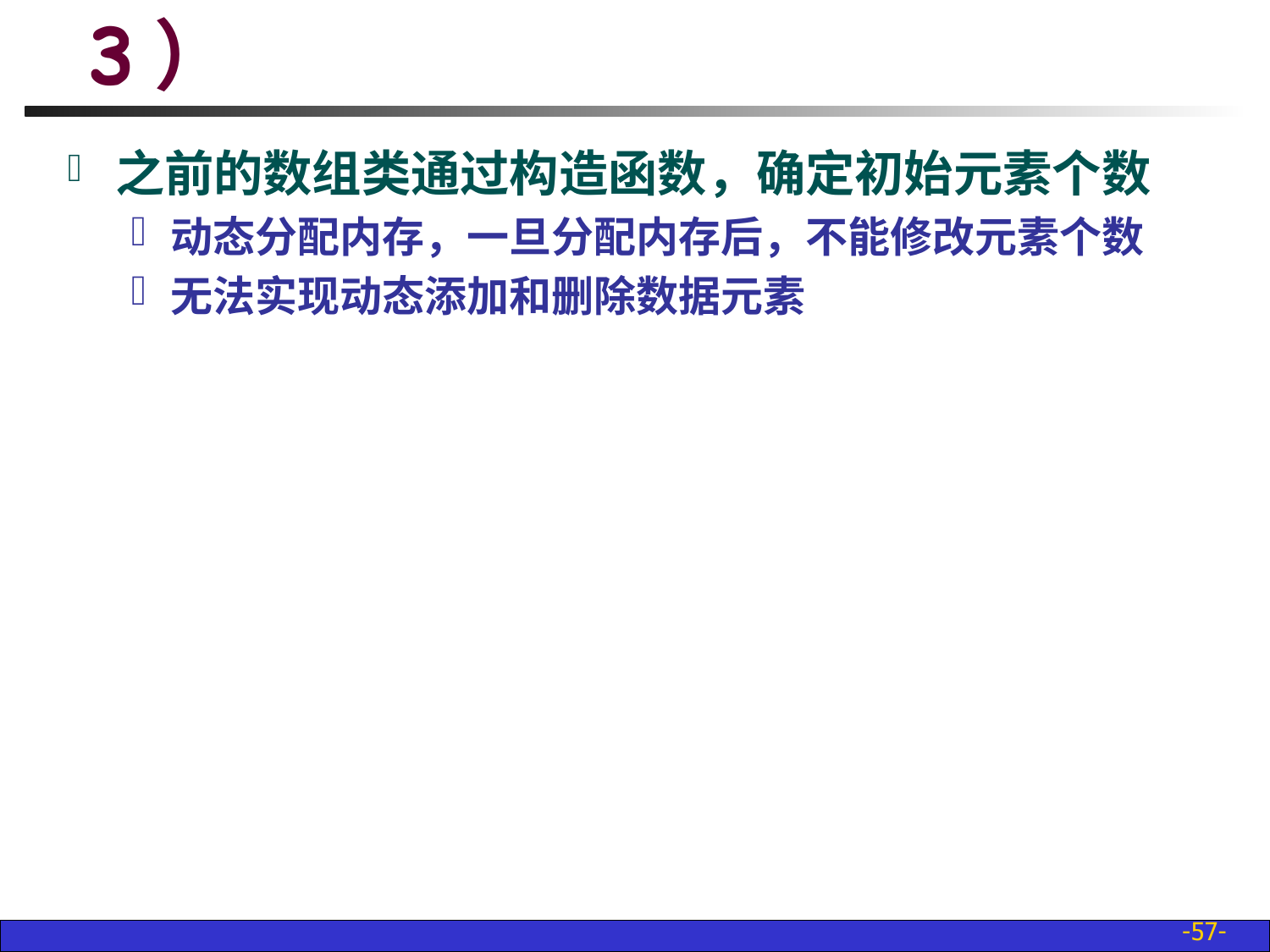

# 3、动态维护1维数组（版本3）
之前的数组类通过构造函数，确定初始元素个数
动态分配内存，一旦分配内存后，不能修改元素个数
无法实现动态添加和删除数据元素
-57-